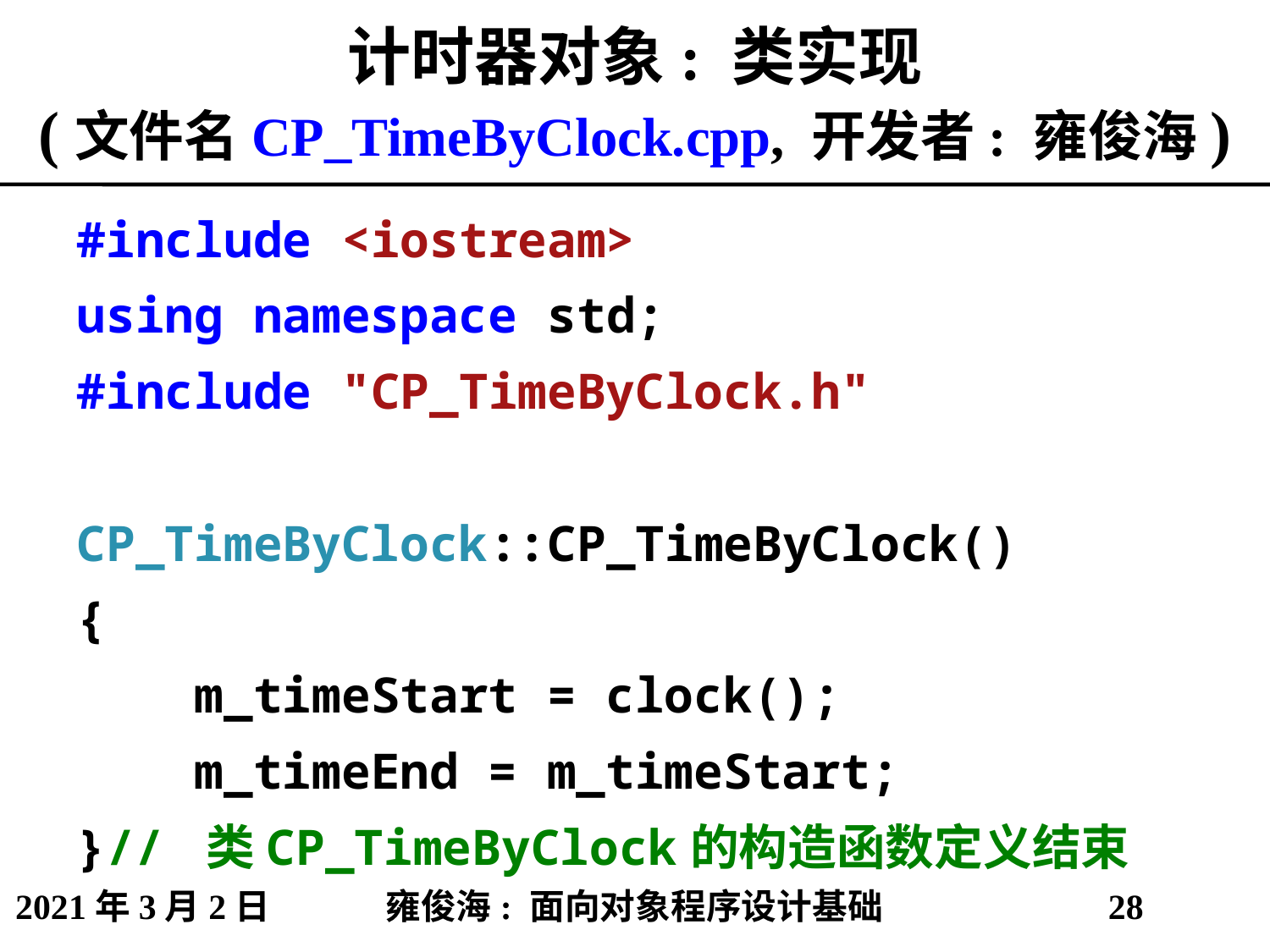

# 计时器对象: 类实现 (文件名CP_TimeByClock.cpp, 开发者: 雍俊海)

#include <iostream>
using namespace std;
#include "CP_TimeByClock.h"

CP_TimeByClock::CP_TimeByClock()
{
    m_timeStart = clock();
    m_timeEnd = m_timeStart;
}// 类CP_TimeByClock的构造函数定义结束
2021年3月2日
雍俊海: 面向对象程序设计基础
28